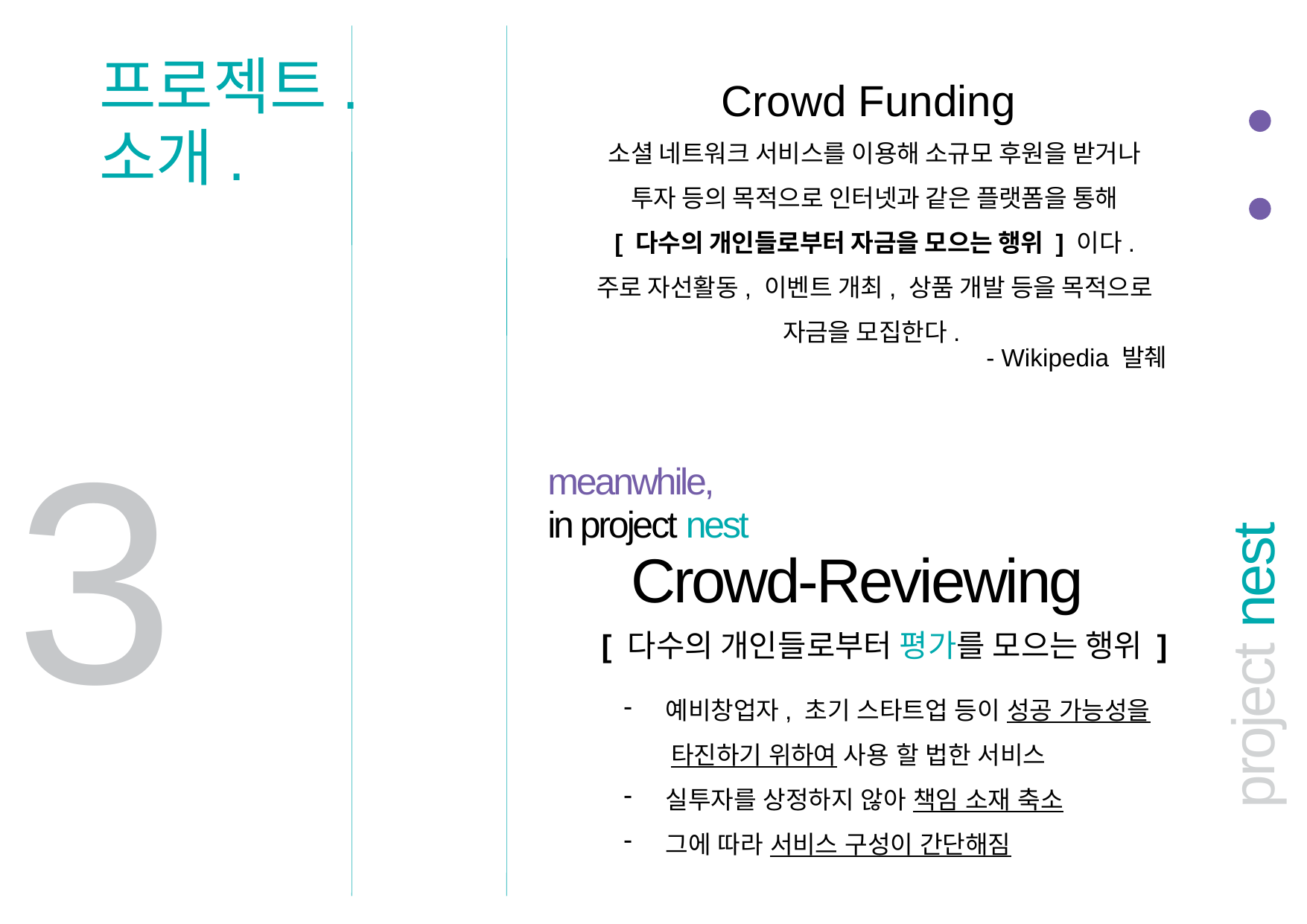

Crowd Funding
프로젝트.
소개.
소셜 네트워크 서비스를 이용해 소규모 후원을 받거나
투자 등의 목적으로 인터넷과 같은 플랫폼을 통해
[ 다수의 개인들로부터 자금을 모으는 행위 ] 이다.
주로 자선활동, 이벤트 개최, 상품 개발 등을 목적으로
자금을 모집한다.
- Wikipedia 발췌
meanwhile,
3
in project nest
Crowd-Reviewing
project nest
[ 다수의 개인들로부터 평가를 모으는 행위 ]
예비창업자, 초기 스타트업 등이 성공 가능성을
      타진하기 위하여 사용 할 법한 서비스
실투자를 상정하지 않아 책임 소재 축소
그에 따라 서비스 구성이 간단해짐